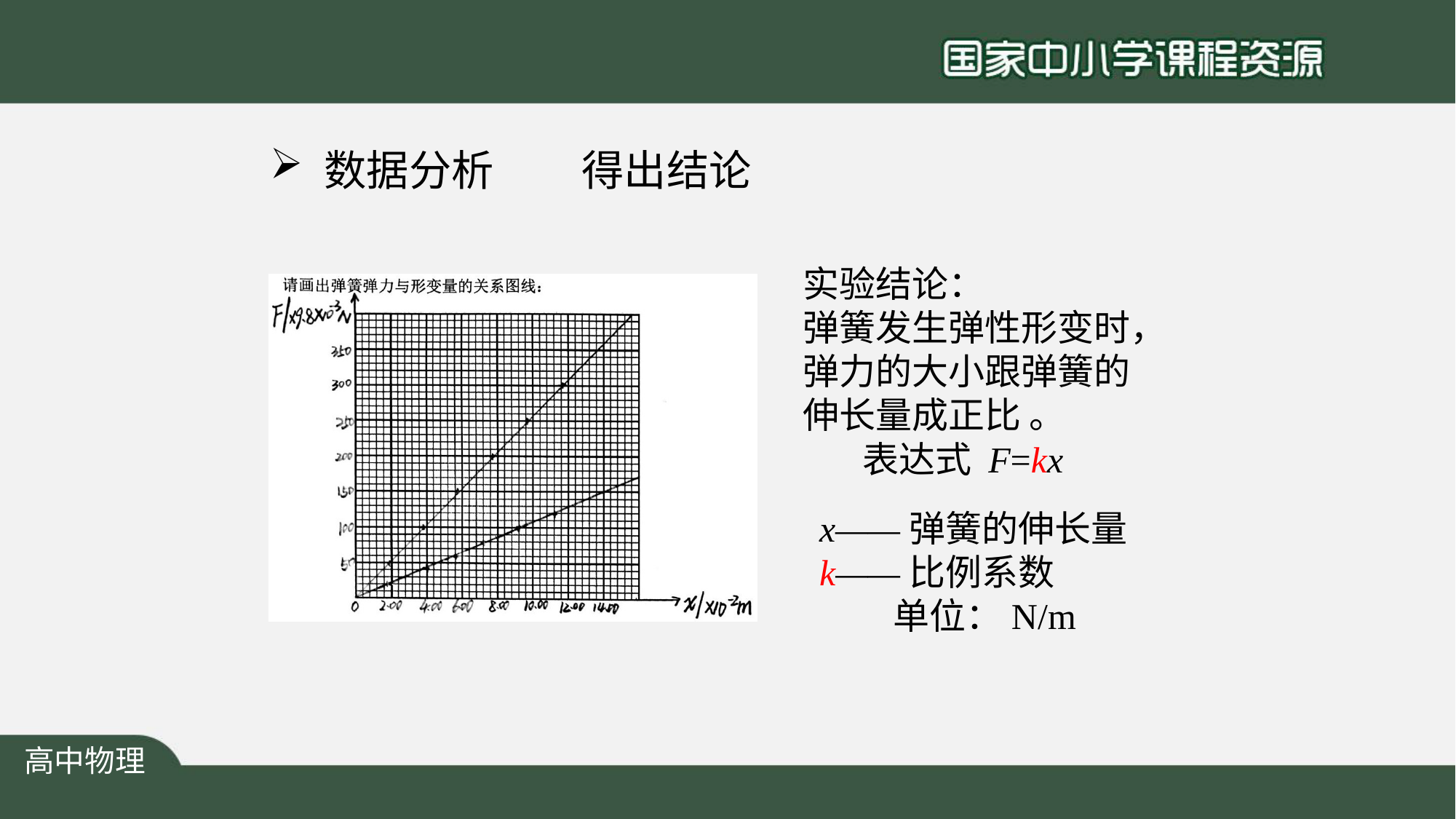

数据分析	得出结论

实验结论：
弹簧发生弹性形变时， 弹力的大小跟弹簧的 伸长量成正比 。
表达式 F=kx
x——弹簧的伸长量
k——比例系数
单位：N/m

高中物理